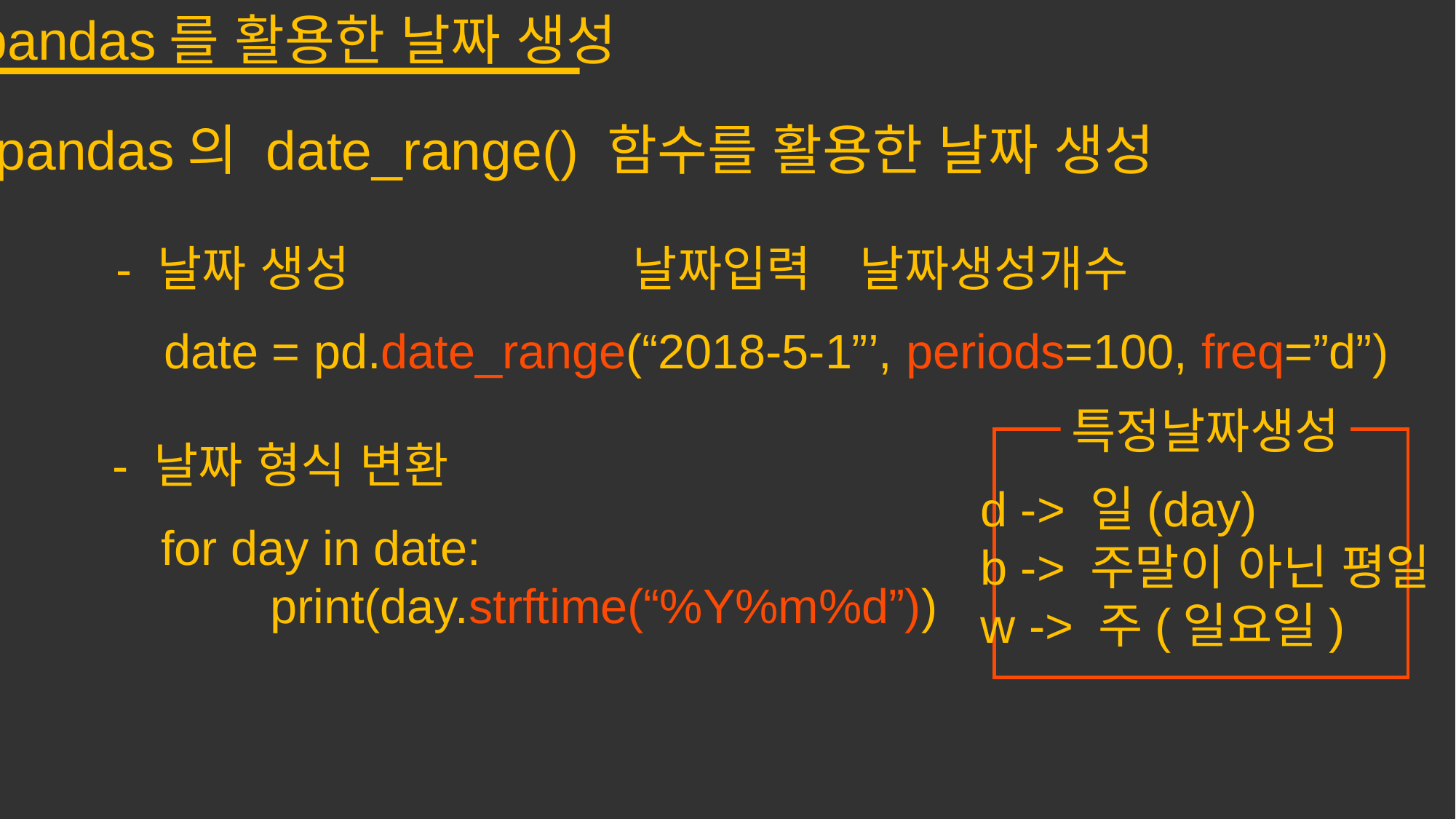

pandas를 활용한 날짜 생성

pandas의 date_range() 함수를 활용한 날짜 생성
- 날짜 생성
날짜입력
날짜생성개수
date = pd.date_range(“2018-5-1”’, periods=100, freq=”d”)
특정날짜생성
- 날짜 형식 변환

d -> 일(day)
b -> 주말이 아닌 평일
w -> 주(일요일)
for day in date:
	print(day.strftime(“%Y%m%d”))